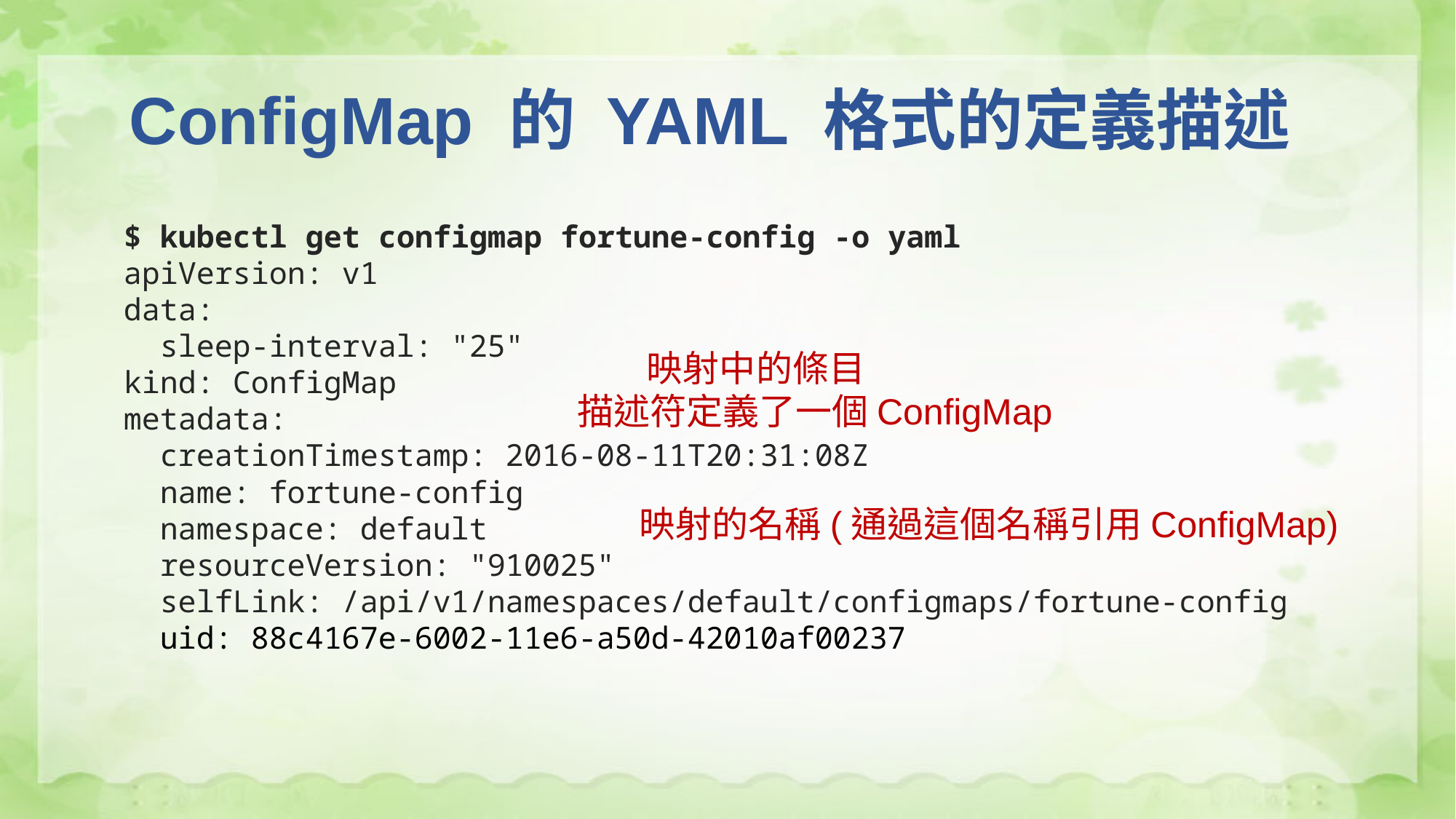

# ConfigMap 的 YAML 格式的定義描述
$ kubectl get configmap fortune-config -o yaml
apiVersion: v1
data:
  sleep-interval: "25"
kind: ConfigMap
metadata:
  creationTimestamp: 2016-08-11T20:31:08Z
  name: fortune-config
  namespace: default
  resourceVersion: "910025"
  selfLink: /api/v1/namespaces/default/configmaps/fortune-config
  uid: 88c4167e-6002-11e6-a50d-42010af00237
映射中的條目
描述符定義了一個ConfigMap
映射的名稱(通過這個名稱引用ConfigMap)